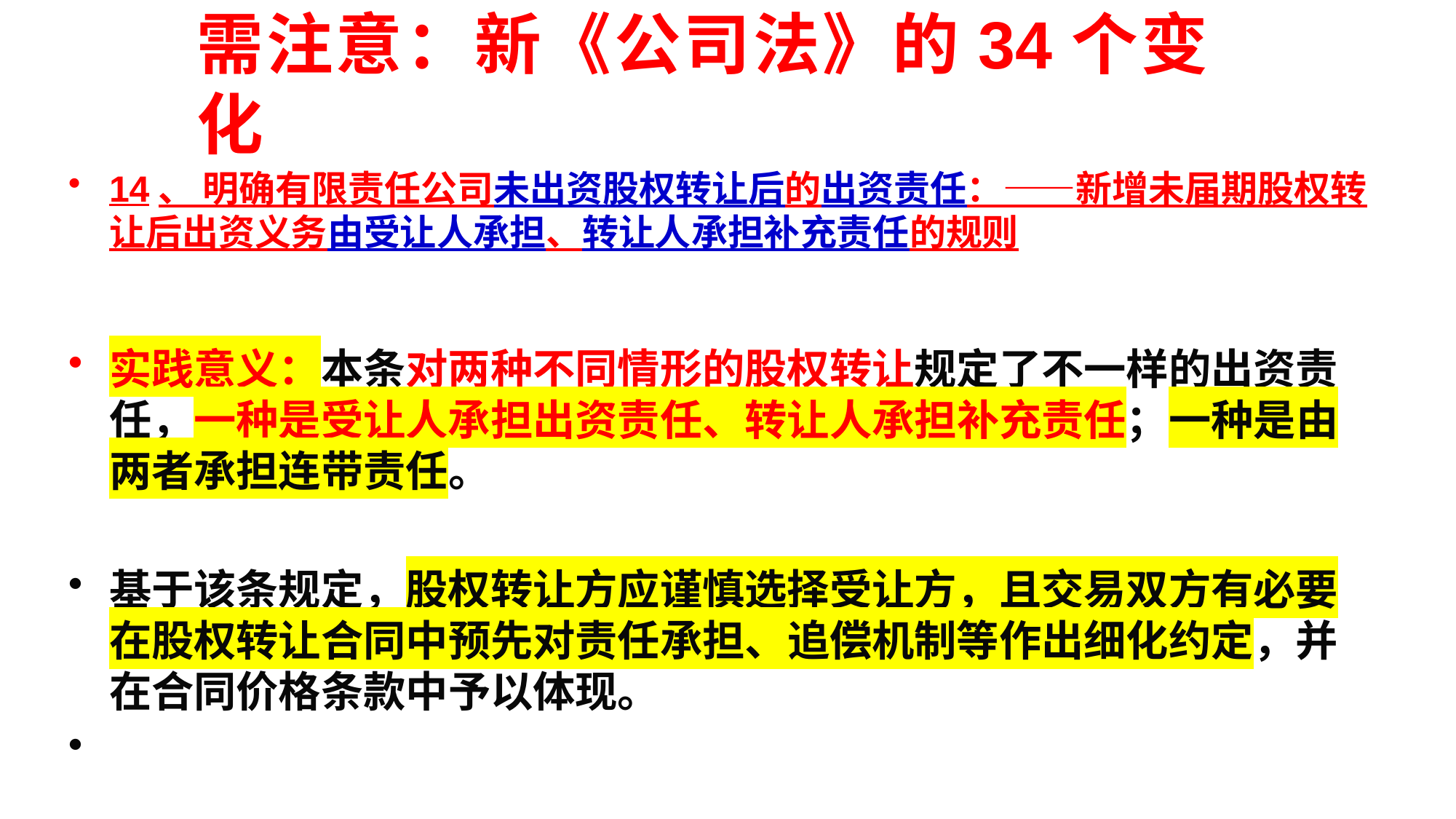

# 需注意：新《公司法》的34个变化
14、 明确有限责任公司未出资股权转让后的出资责任：——新增未届期股权转让后出资义务由受让人承担、转让人承担补充责任的规则

实践意义：本条对两种不同情形的股权转让规定了不一样的出资责任，一种是受让人承担出资责任、转让人承担补充责任；一种是由两者承担连带责任。

基于该条规定，股权转让方应谨慎选择受让方，且交易双方有必要在股权转让合同中预先对责任承担、追偿机制等作出细化约定，并在合同价格条款中予以体现。